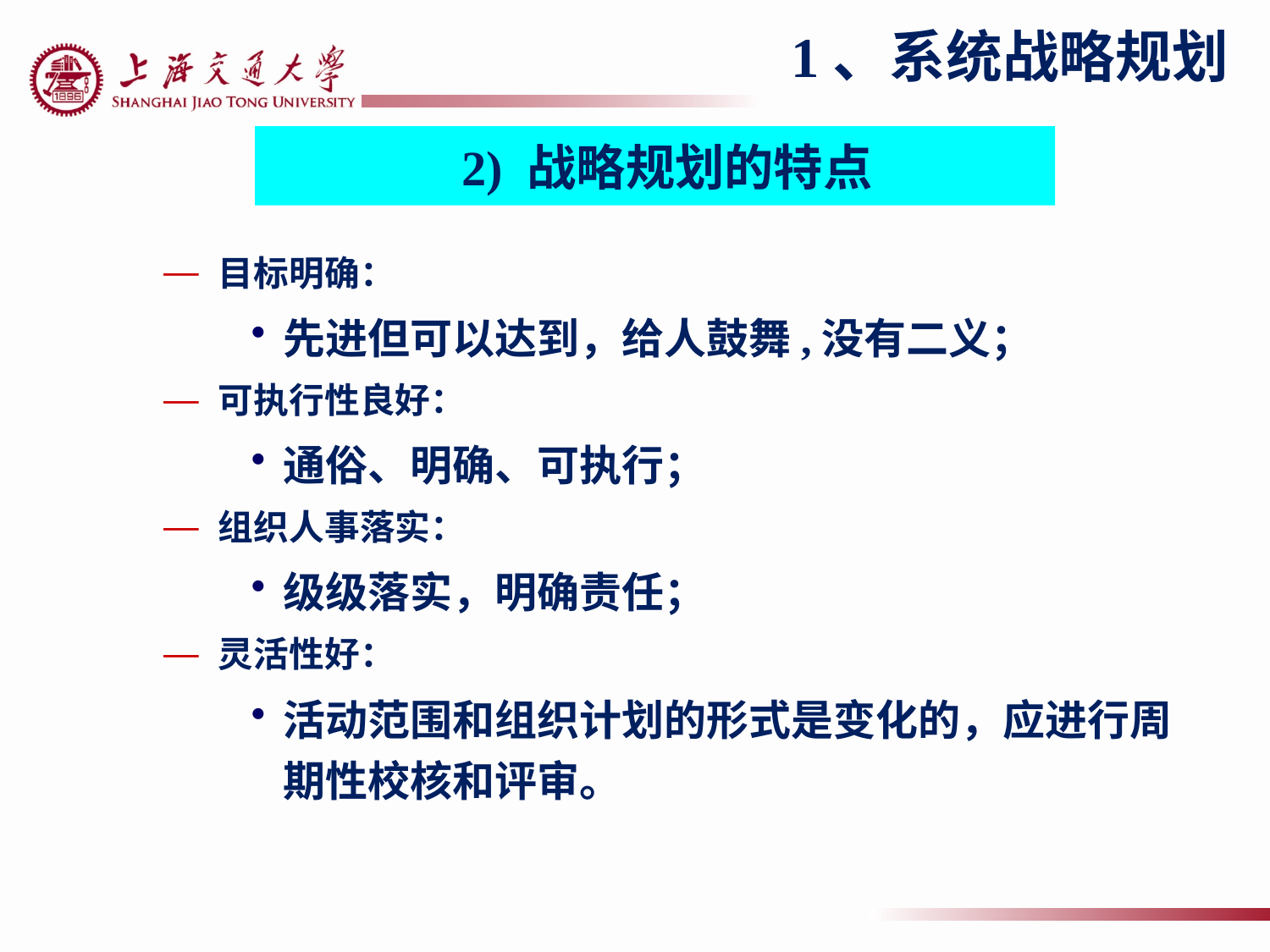

1、系统战略规划
  2) 战略规划的特点
目标明确：
先进但可以达到，给人鼓舞,没有二义；
可执行性良好：
通俗、明确、可执行；
组织人事落实：
级级落实，明确责任；
灵活性好：
活动范围和组织计划的形式是变化的，应进行周期性校核和评审。